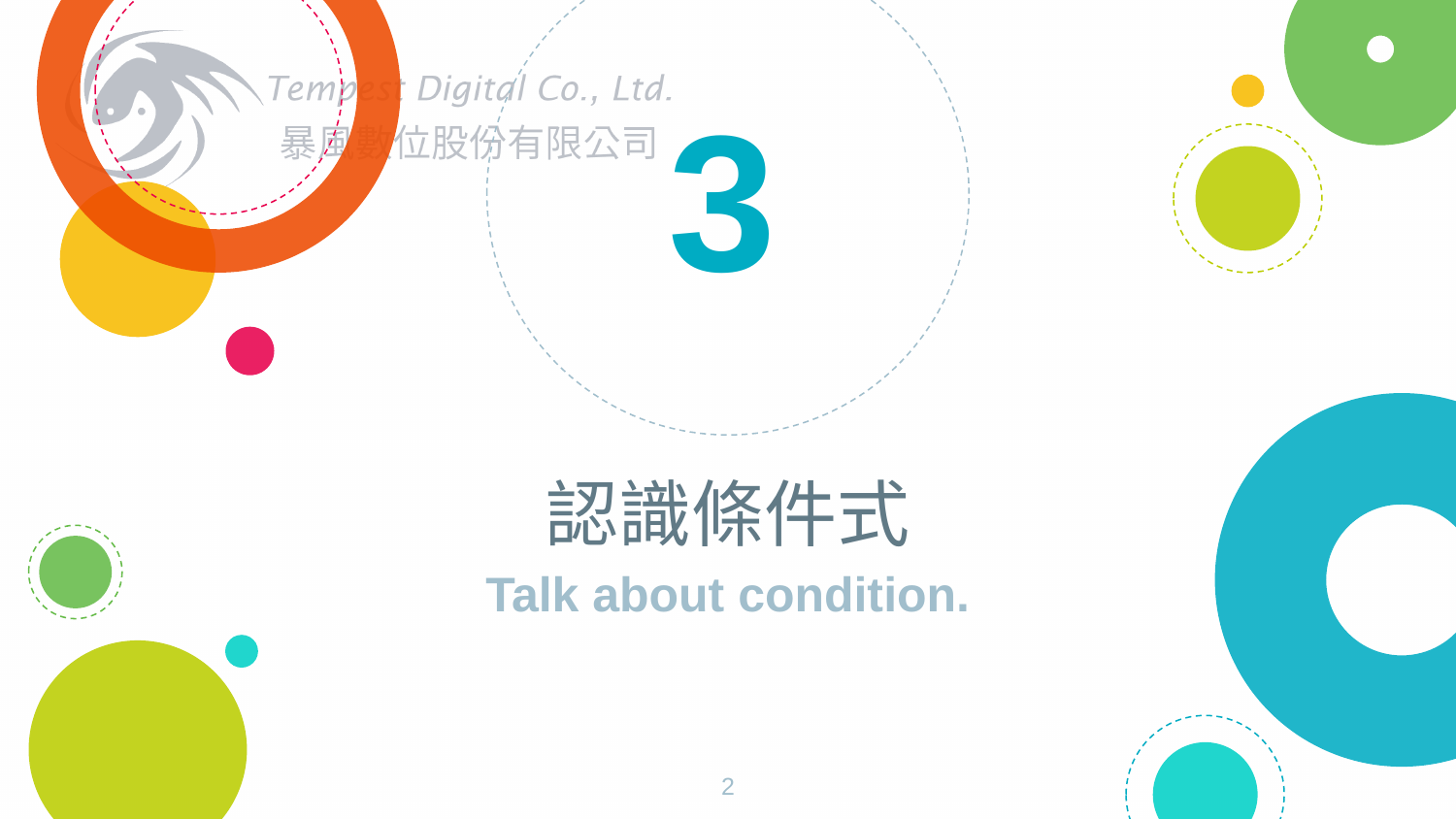

3
# 認識條件式
Talk about condition.
2